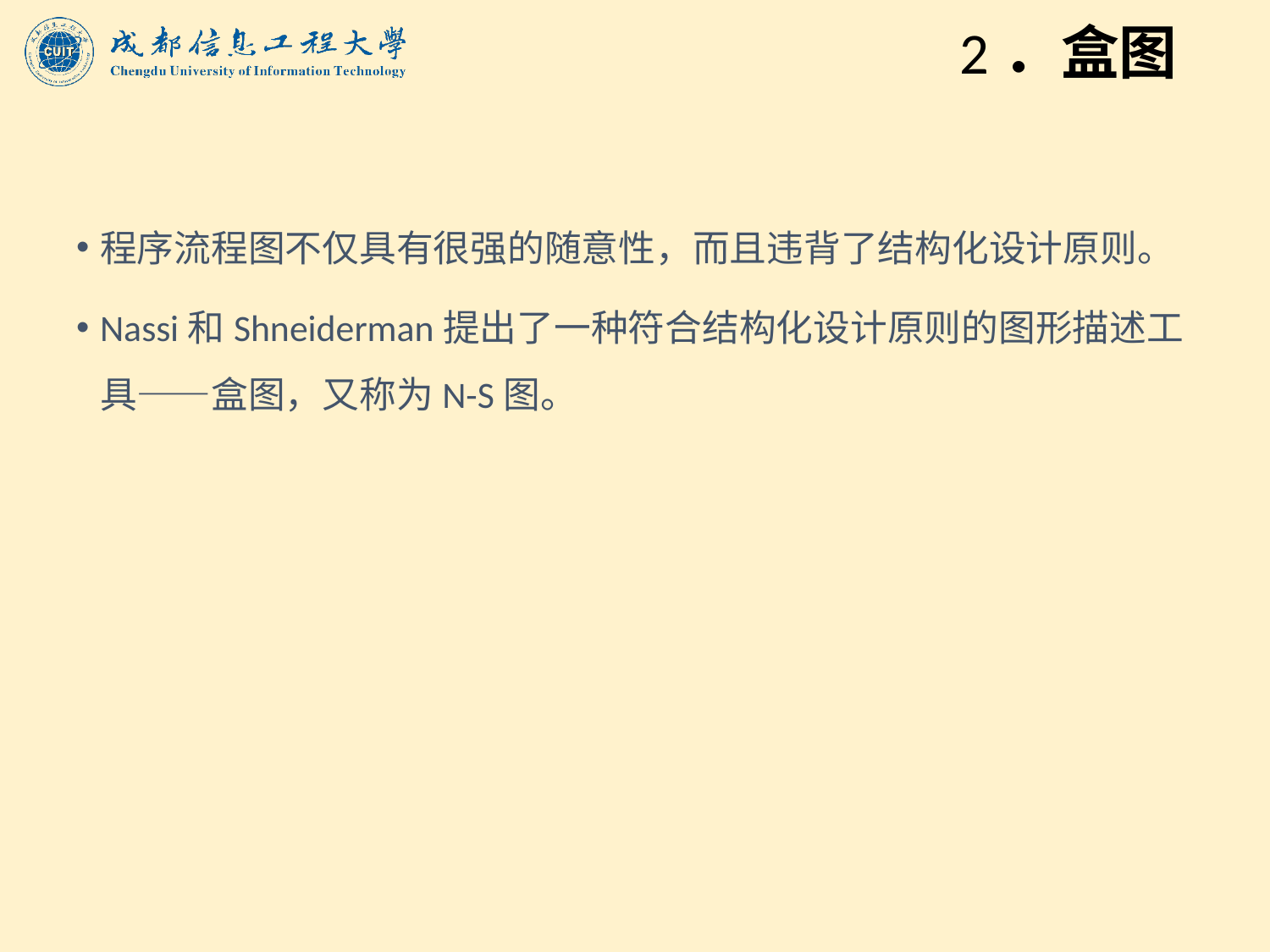

# 2．盒图
程序流程图不仅具有很强的随意性，而且违背了结构化设计原则。
Nassi和Shneiderman提出了一种符合结构化设计原则的图形描述工具——盒图，又称为N-S图。